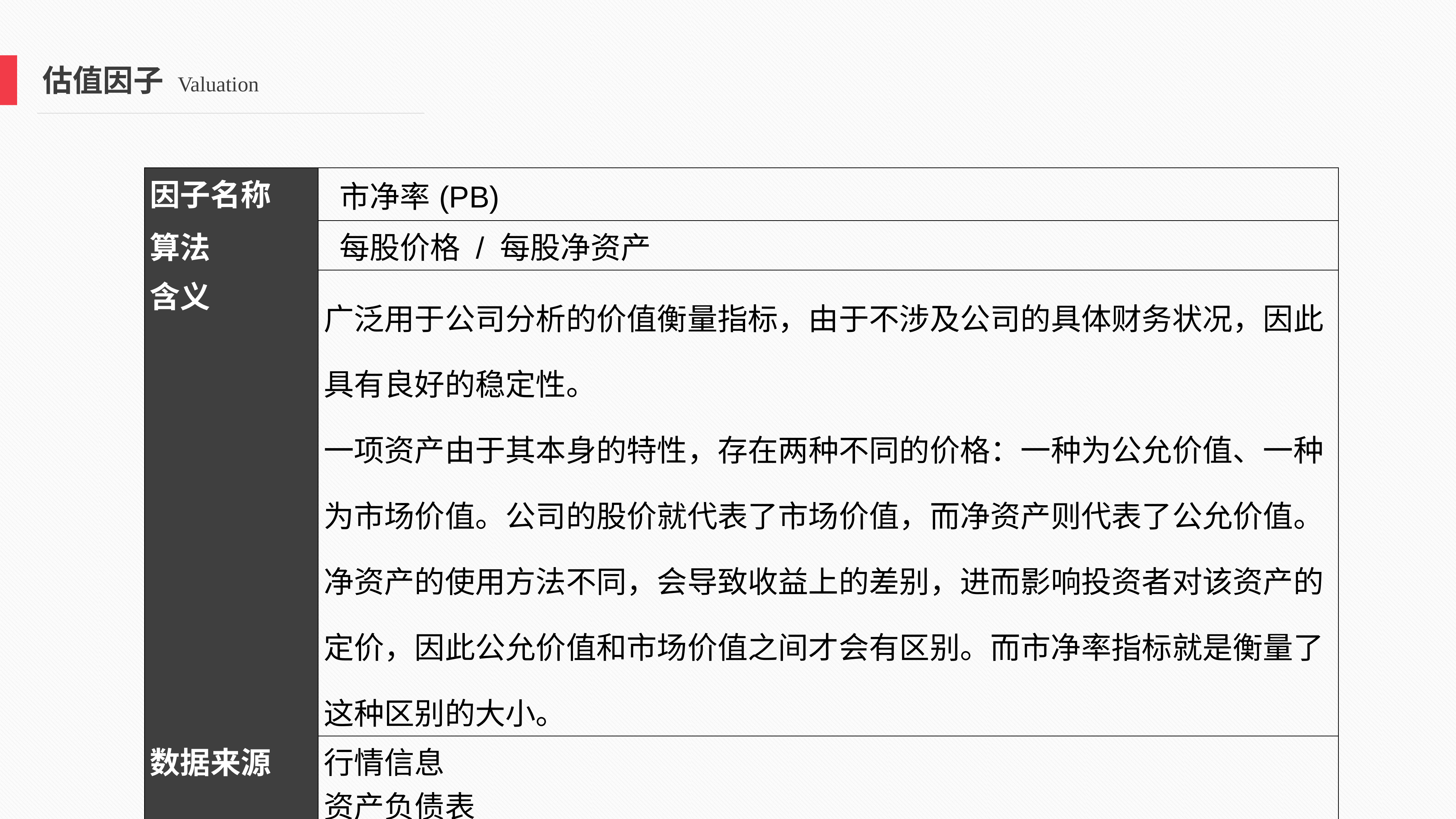

估值因子 Valuation
| 因子名称 | 市净率(PB) |
| --- | --- |
| 算法 | 每股价格 / 每股净资产 |
| 含义 | 广泛用于公司分析的价值衡量指标，由于不涉及公司的具体财务状况，因此具有良好的稳定性。 一项资产由于其本身的特性，存在两种不同的价格：一种为公允价值、一种为市场价值。公司的股价就代表了市场价值，而净资产则代表了公允价值。净资产的使用方法不同，会导致收益上的差别，进而影响投资者对该资产的定价，因此公允价值和市场价值之间才会有区别。而市净率指标就是衡量了这种区别的大小。 |
| 数据来源 | 行情信息 资产负债表 |